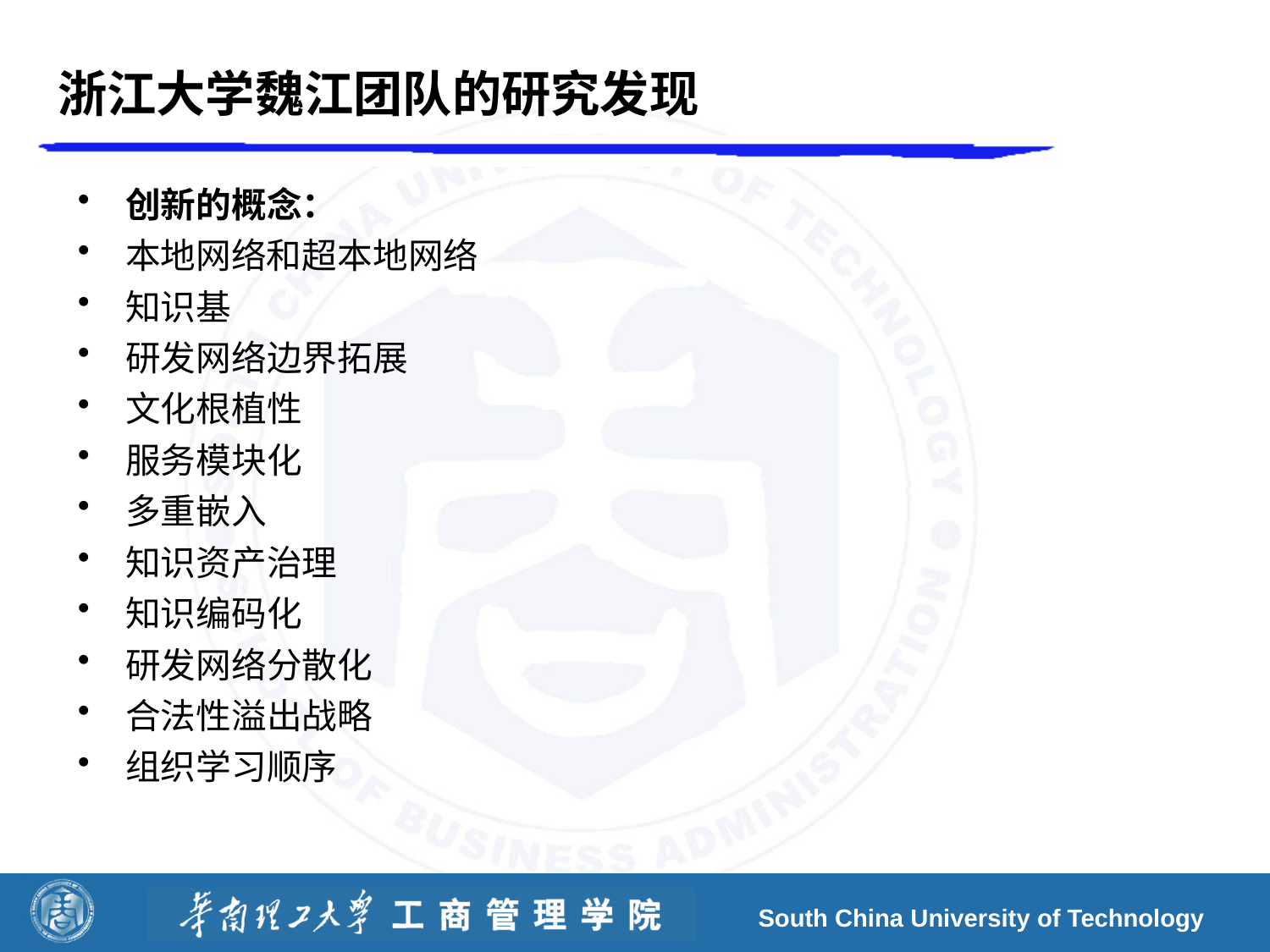

# 浙江大学魏江团队的研究发现
创新的概念：
本地网络和超本地网络
知识基
研发网络边界拓展
文化根植性
服务模块化
多重嵌入
知识资产治理
知识编码化
研发网络分散化
合法性溢出战略
组织学习顺序

South China University of Technology